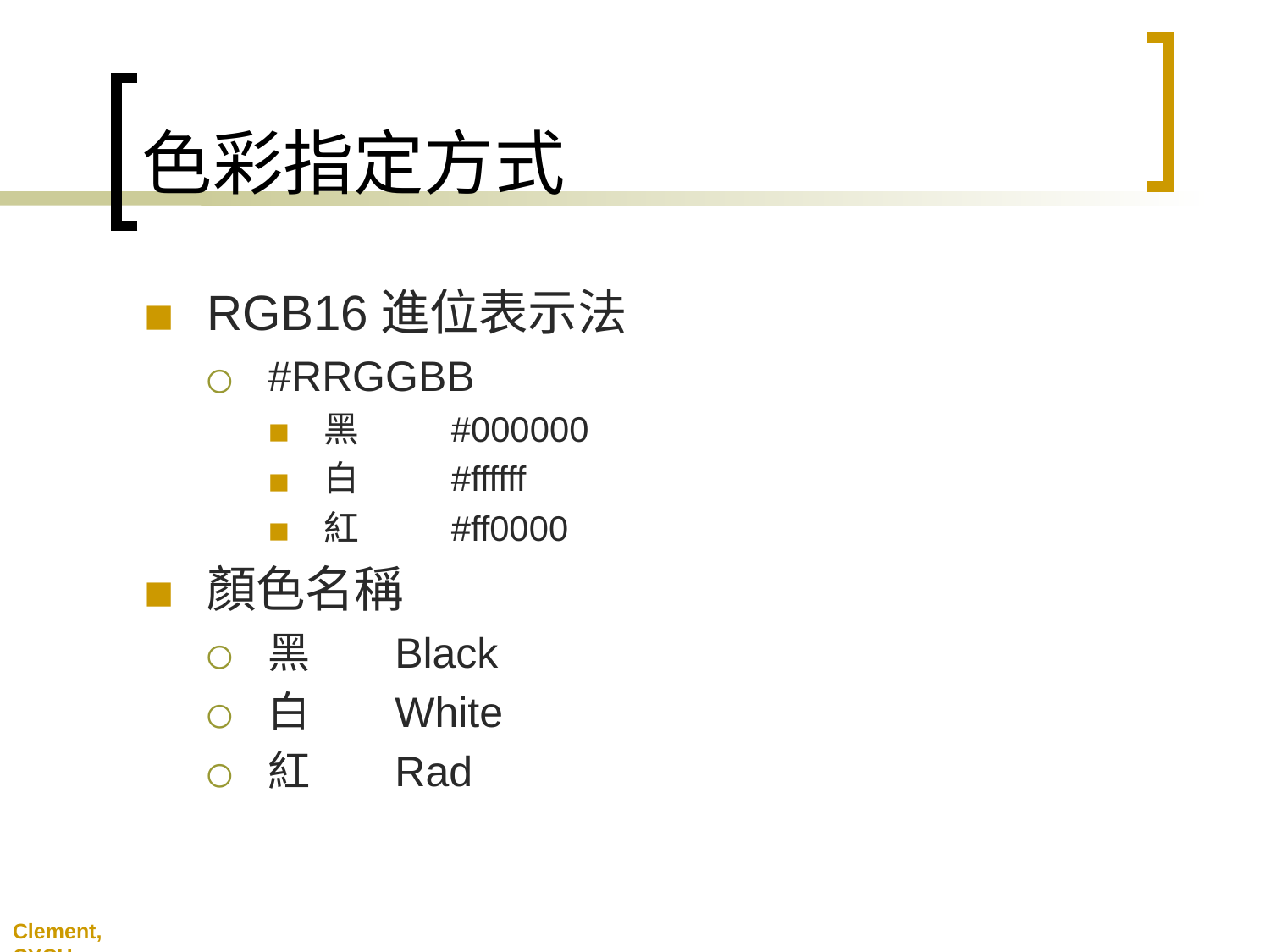

# 色彩指定方式
RGB16進位表示法
#RRGGBB
黑	#000000
白	#ffffff
紅	#ff0000
顏色名稱
黑	Black
白	White
紅	Rad